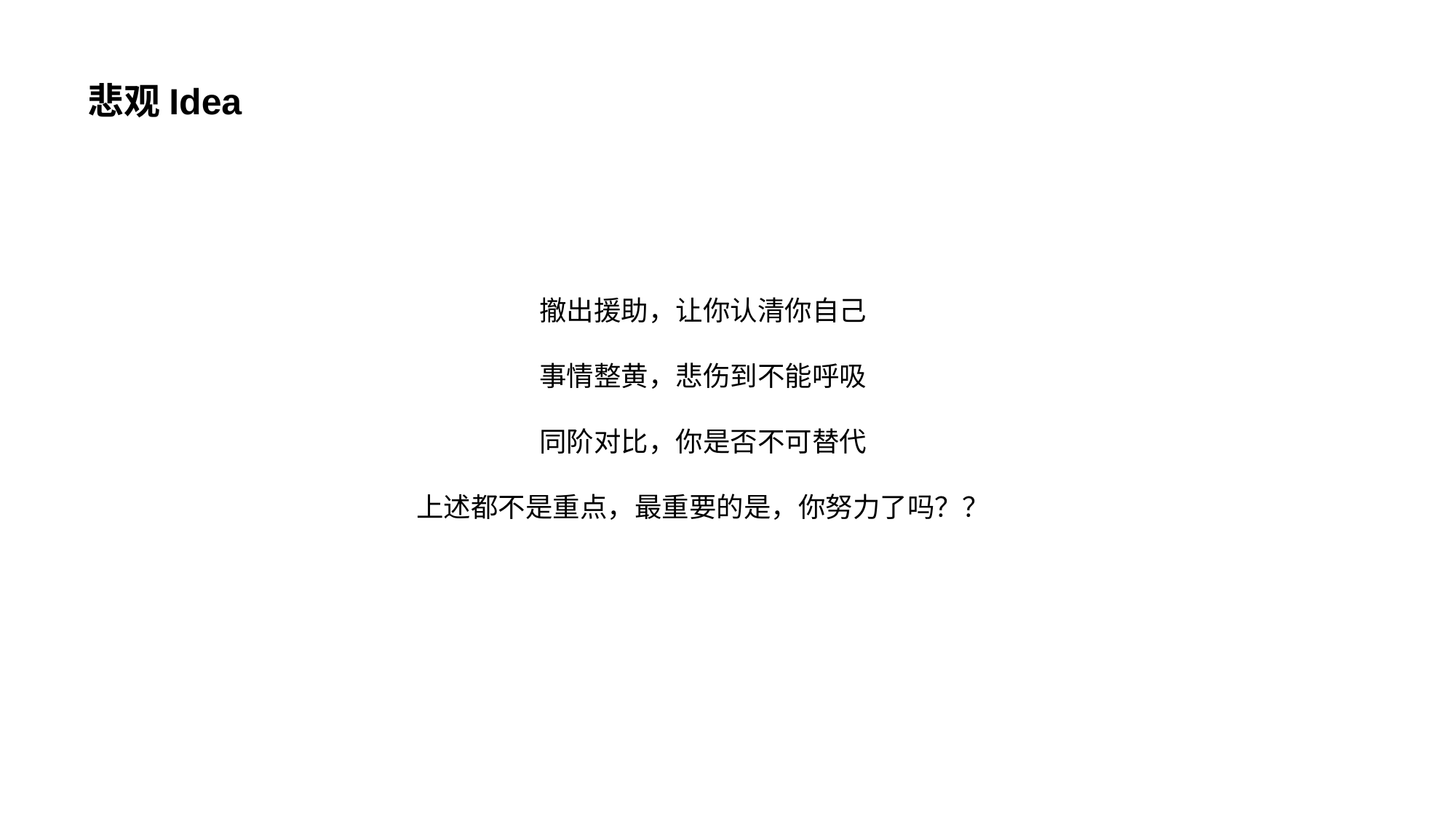

悲观Idea
撤出援助，让你认清你自己

事情整黄，悲伤到不能呼吸

同阶对比，你是否不可替代

上述都不是重点，最重要的是，你努力了吗？？